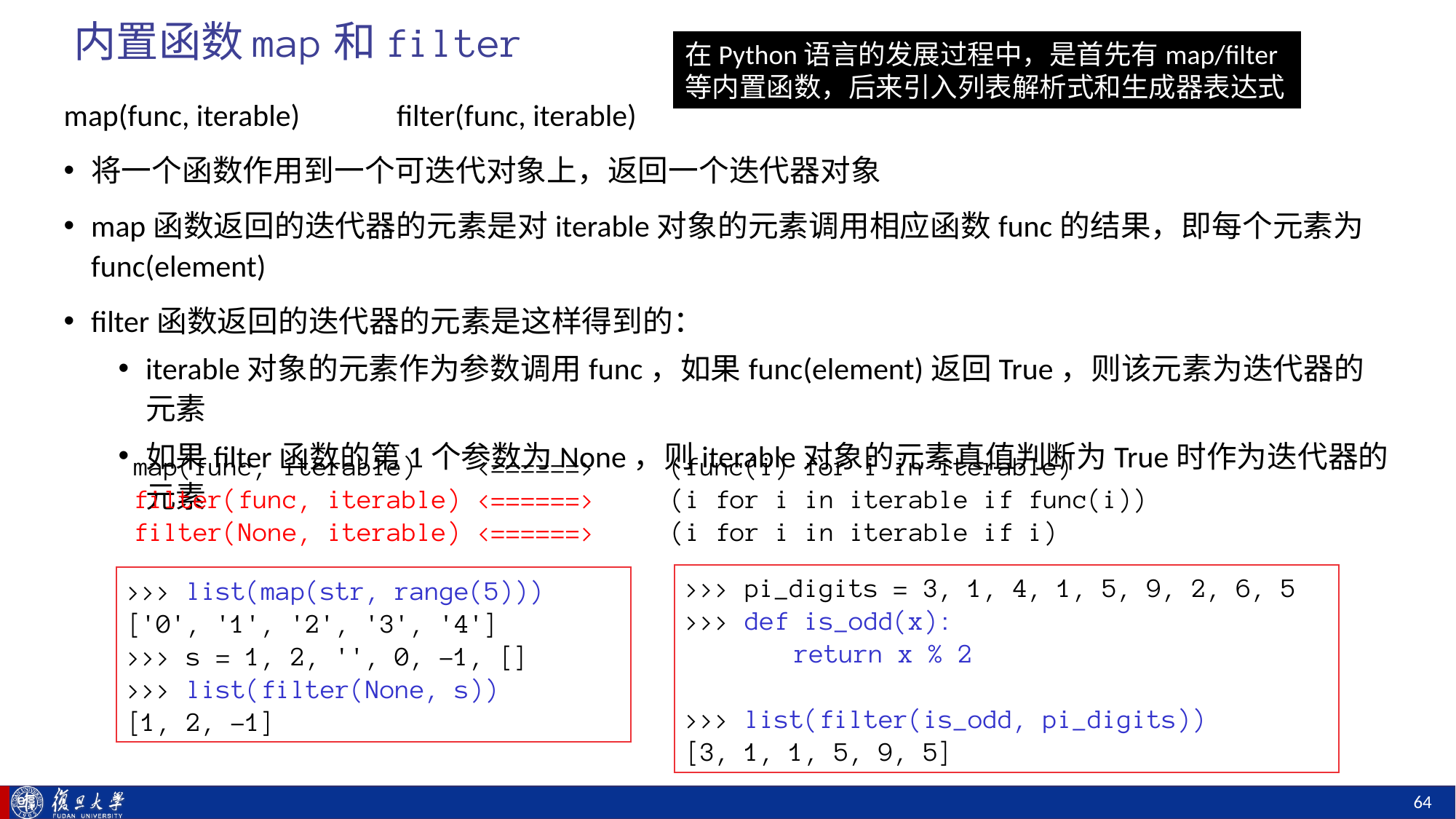

# 内置函数map和filter
在Python语言的发展过程中，是首先有map/filter等内置函数，后来引入列表解析式和生成器表达式
map(func, iterable)              filter(func, iterable)
将一个函数作用到一个可迭代对象上，返回一个迭代器对象
map函数返回的迭代器的元素是对iterable对象的元素调用相应函数func的结果，即每个元素为func(element)
filter函数返回的迭代器的元素是这样得到的：
iterable对象的元素作为参数调用func，如果func(element)返回True，则该元素为迭代器的元素
如果filter函数的第1个参数为None，则iterable对象的元素真值判断为True时作为迭代器的元素

map(func, iterable)    <======>     (func(i) for i in iterable)
filter(func, iterable) <======>     (i for i in iterable if func(i))
filter(None, iterable) <======>     (i for i in iterable if i)
>>> pi_digits = 3, 1, 4, 1, 5, 9, 2, 6, 5
>>> def is_odd(x):
	return x % 2

>>> list(filter(is_odd, pi_digits))
[3, 1, 1, 5, 9, 5]
>>> list(map(str, range(5)))
['0', '1', '2', '3', '4']
>>> s = 1, 2, '', 0, -1, []
>>> list(filter(None, s))
[1, 2, -1]